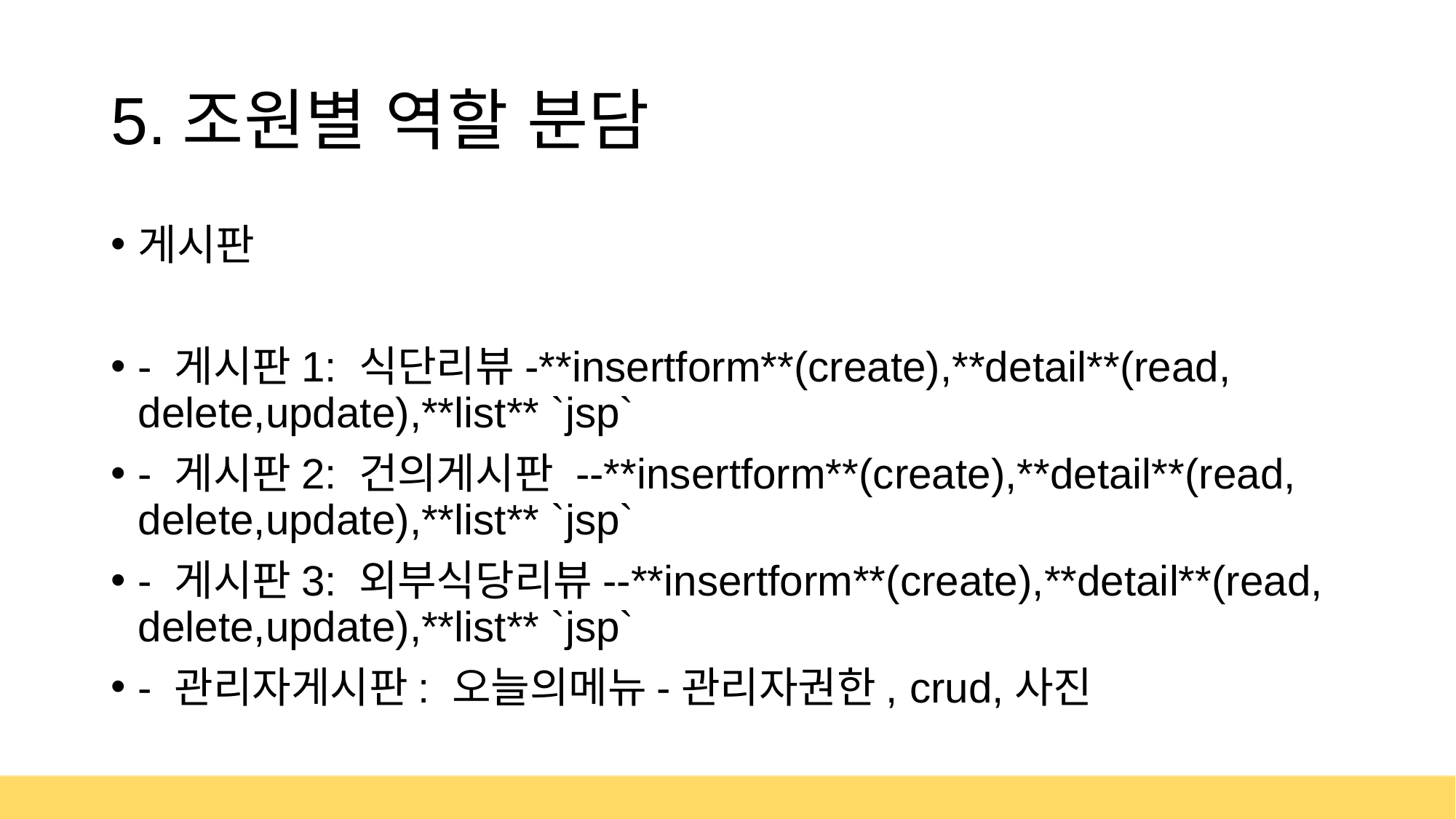

# 5.조원별 역할 분담
게시판

- 게시판1: 식단리뷰-**insertform**(create),**detail**(read, delete,update),**list** `jsp`
- 게시판2: 건의게시판 --**insertform**(create),**detail**(read, delete,update),**list** `jsp`
- 게시판3: 외부식당리뷰--**insertform**(create),**detail**(read, delete,update),**list** `jsp`
- 관리자게시판: 오늘의메뉴-관리자권한, crud,사진